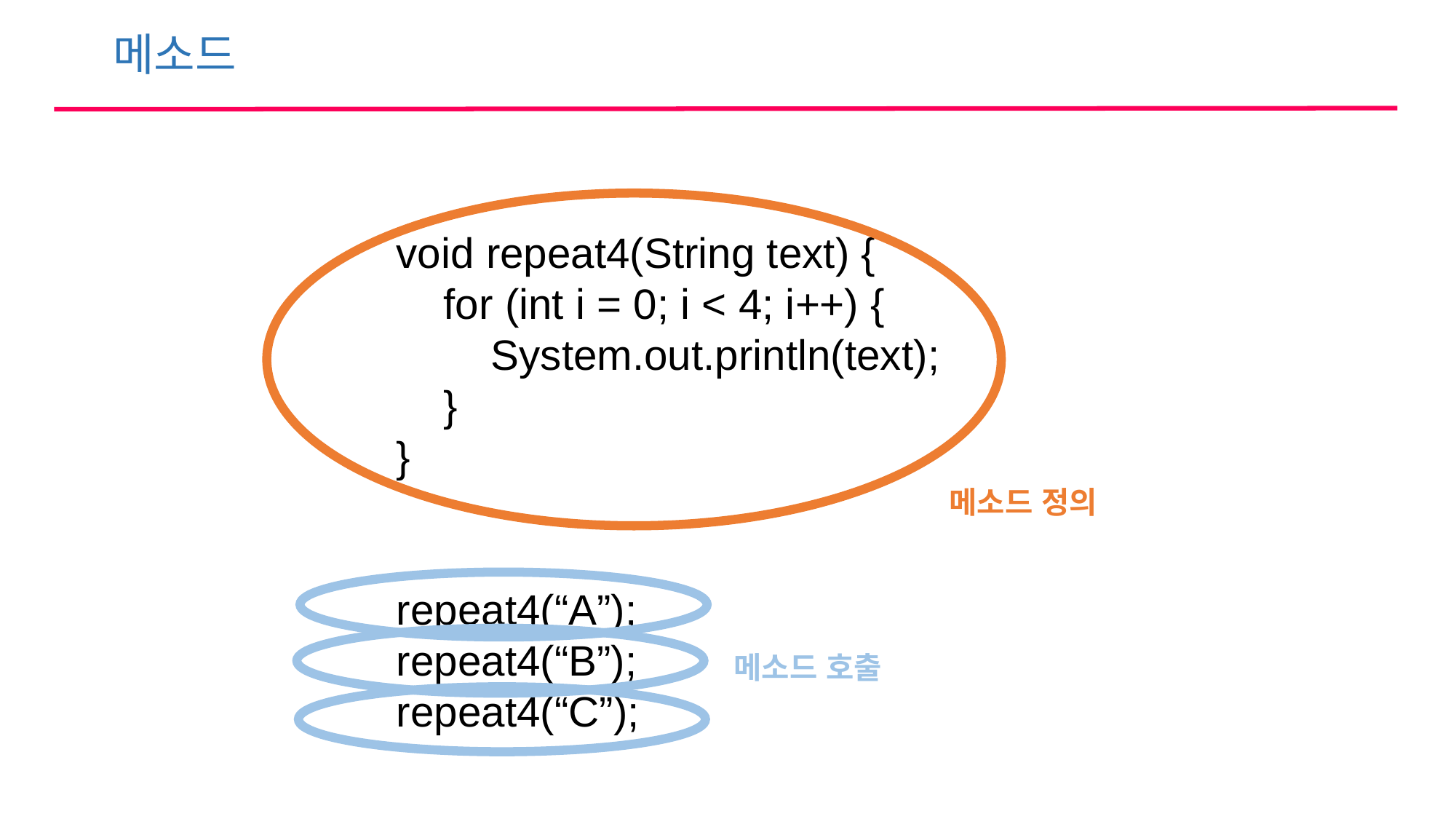

메소드

void repeat4(String text) {
    for (int i = 0; i < 4; i++) {
        System.out.println(text);
    }
}

repeat4(“A”);
repeat4(“B”);
repeat4(“C”);
메소드 정의

메소드 호출